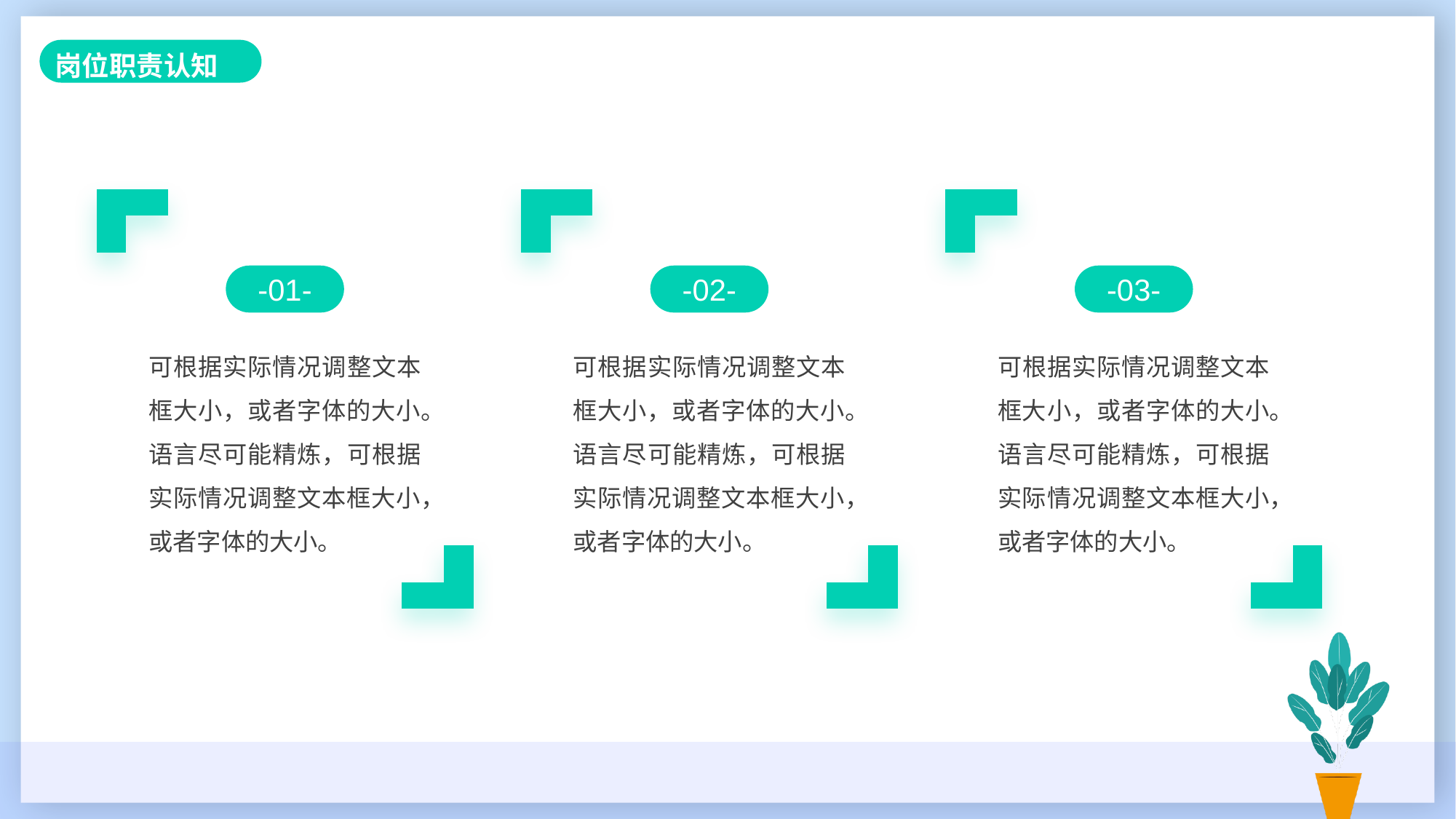

-01-
可根据实际情况调整文本框大小，或者字体的大小。语言尽可能精炼，可根据实际情况调整文本框大小，或者字体的大小。

-02-
可根据实际情况调整文本框大小，或者字体的大小。语言尽可能精炼，可根据实际情况调整文本框大小，或者字体的大小。

-03-
可根据实际情况调整文本框大小，或者字体的大小。语言尽可能精炼，可根据实际情况调整文本框大小，或者字体的大小。